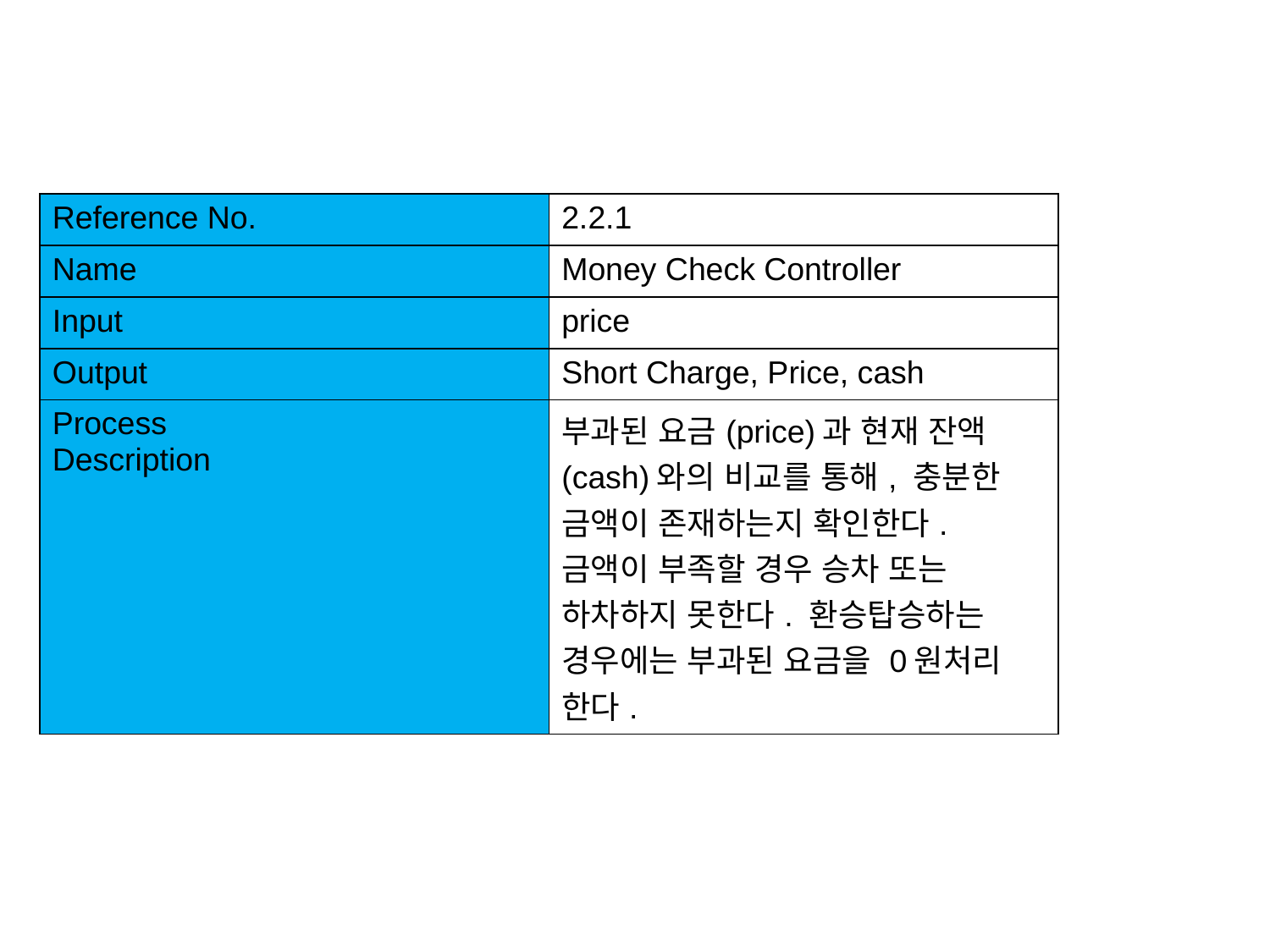

| Reference No. | 2.2.1 |
| --- | --- |
| Name | Money Check Controller |
| Input | price |
| Output | Short Charge, Price, cash |
| Process Description | 부과된 요금(price)과 현재 잔액(cash)와의 비교를 통해, 충분한 금액이 존재하는지 확인한다. 금액이 부족할 경우 승차 또는 하차하지 못한다. 환승탑승하는 경우에는 부과된 요금을 0원처리 한다. |